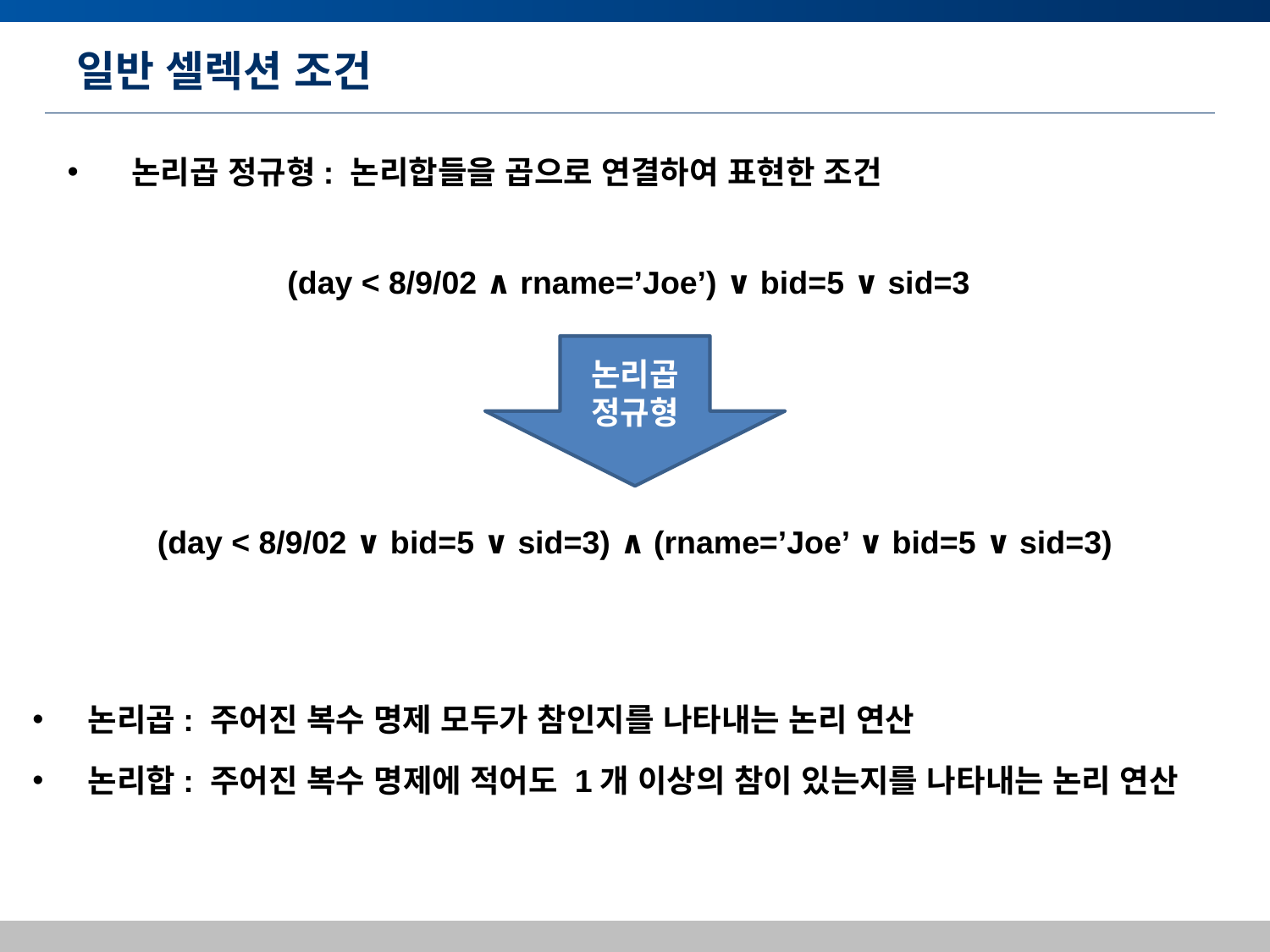

# 일반 셀렉션 조건
   논리곱 정규형: 논리합들을 곱으로 연결하여 표현한 조건
(day < 8/9/02 ∧ rname=’Joe’) ∨ bid=5 ∨ sid=3
논리곱 정규형
(day < 8/9/02 ∨ bid=5 ∨ sid=3) ∧ (rname=’Joe’ ∨ bid=5 ∨ sid=3)
  논리곱: 주어진 복수 명제 모두가 참인지를 나타내는 논리 연산
  논리합: 주어진 복수 명제에 적어도 1개 이상의 참이 있는지를 나타내는 논리 연산